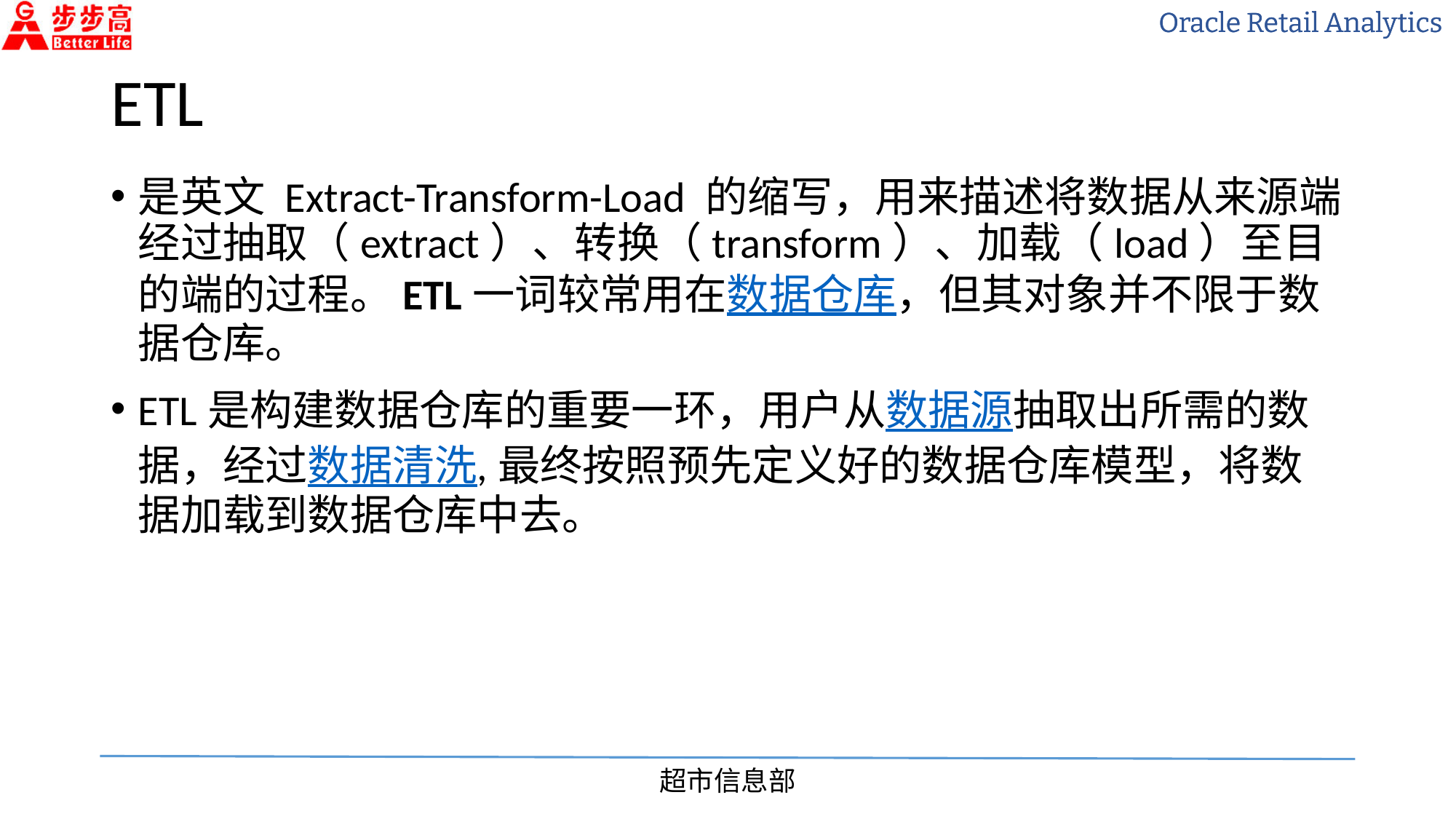

# ETL
是英文 Extract-Transform-Load 的缩写，用来描述将数据从来源端经过抽取（extract）、转换（transform）、加载（load）至目的端的过程。ETL一词较常用在数据仓库，但其对象并不限于数据仓库。
ETL是构建数据仓库的重要一环，用户从数据源抽取出所需的数据，经过数据清洗,最终按照预先定义好的数据仓库模型，将数据加载到数据仓库中去。